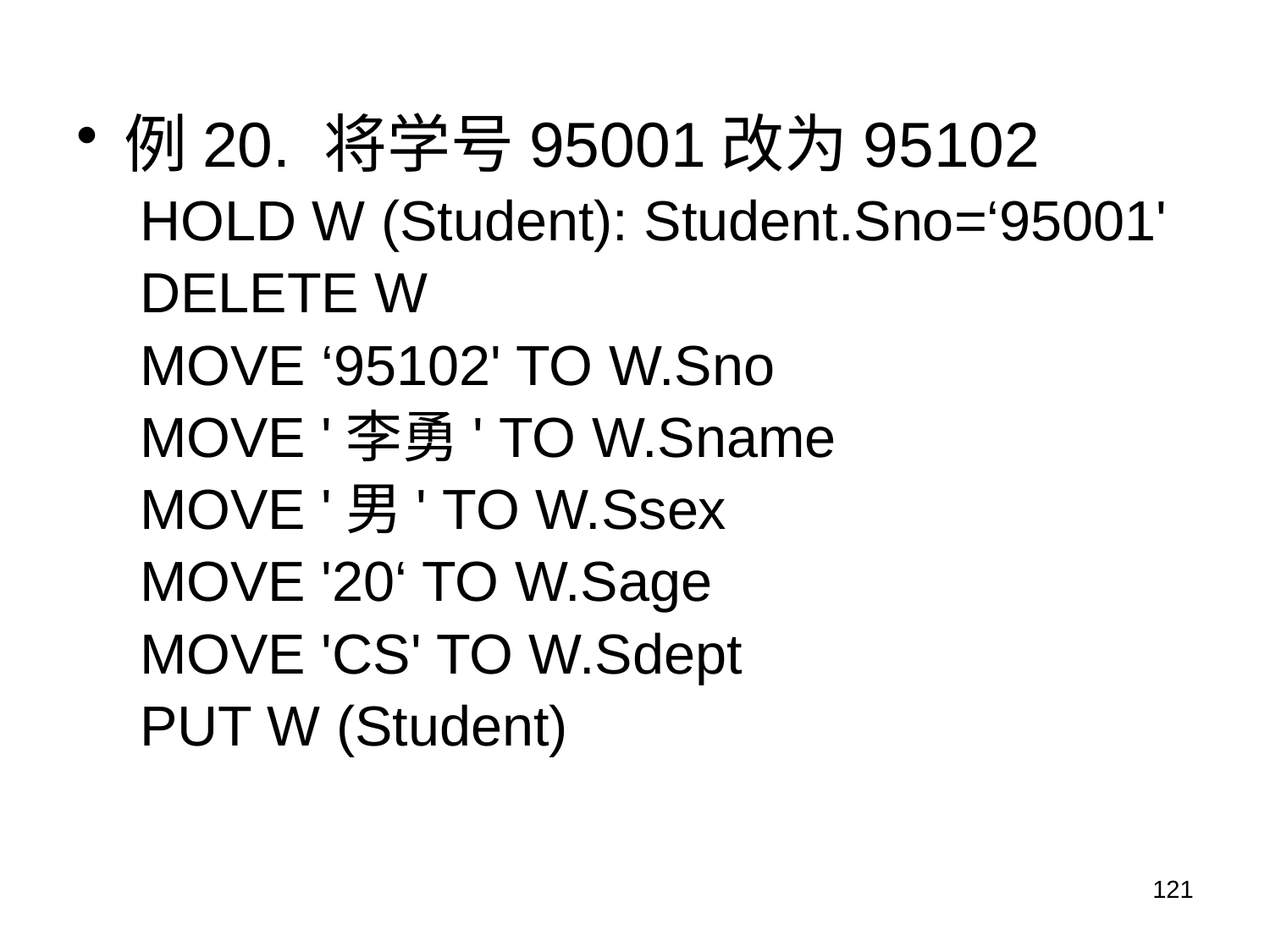

例20. 将学号95001改为95102
HOLD W (Student): Student.Sno=‘95001'
DELETE W
MOVE ‘95102' TO W.Sno
MOVE '李勇' TO W.Sname
MOVE '男' TO W.Ssex
MOVE '20‘ TO W.Sage
MOVE 'CS' TO W.Sdept
PUT W (Student)

121